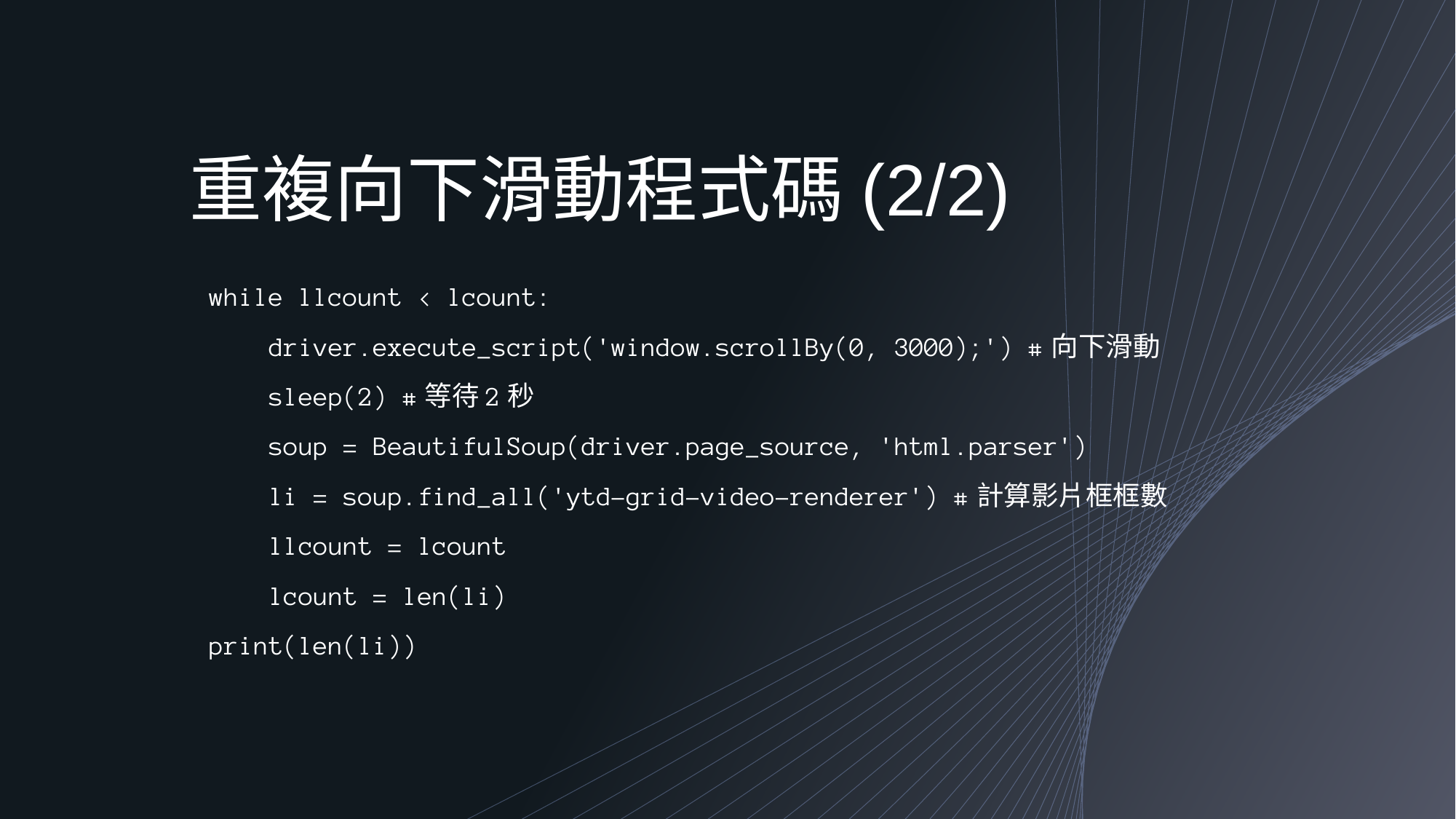

# 重複向下滑動程式碼(2/2)
while llcount < lcount:
    driver.execute_script('window.scrollBy(0, 3000);') #向下滑動
    sleep(2) #等待2秒
    soup = BeautifulSoup(driver.page_source, 'html.parser')
    li = soup.find_all('ytd-grid-video-renderer') #計算影片框框數
    llcount = lcount
    lcount = len(li)
print(len(li))